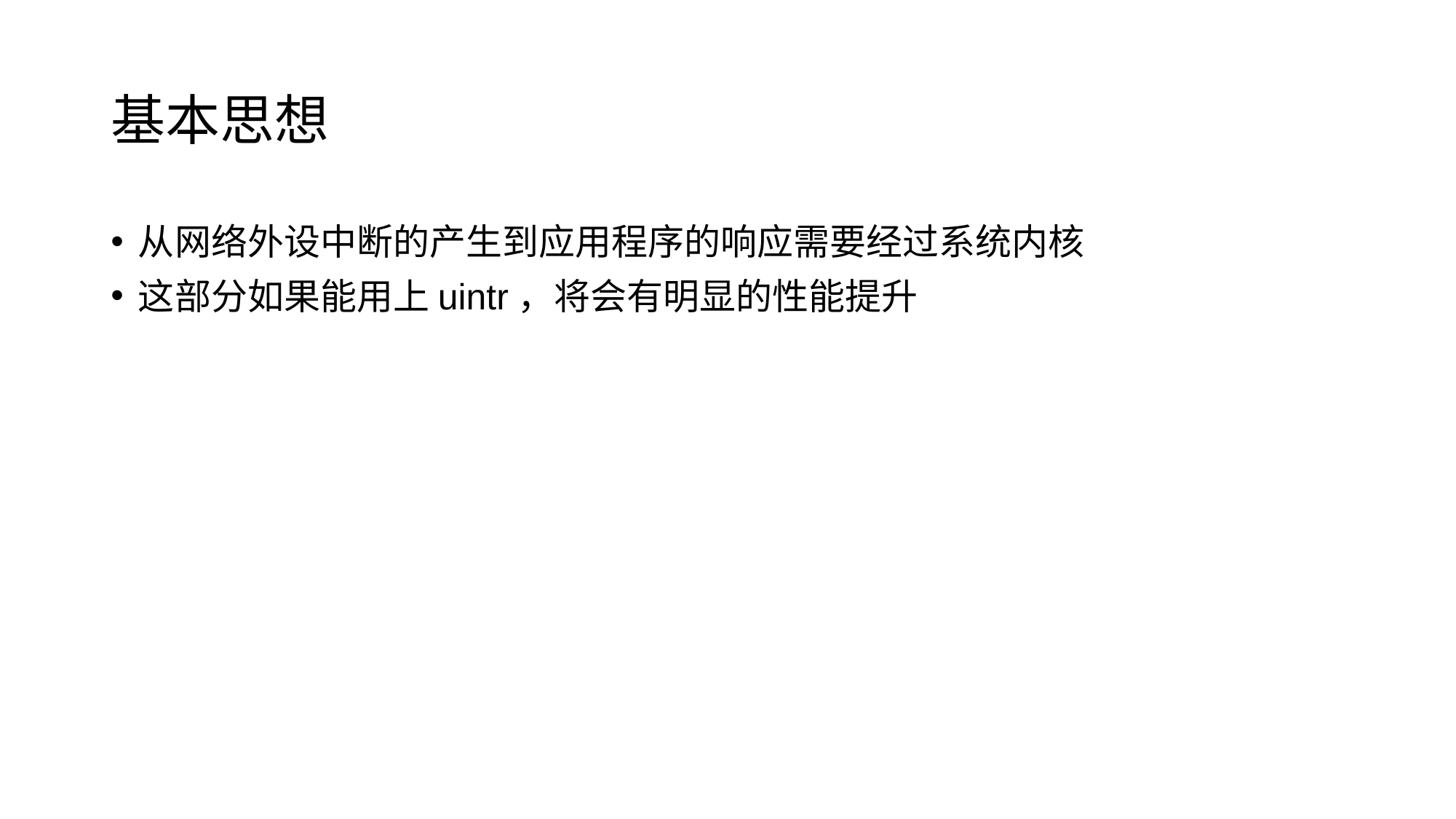

# 基本思想
从网络外设中断的产生到应用程序的响应需要经过系统内核
这部分如果能用上uintr，将会有明显的性能提升